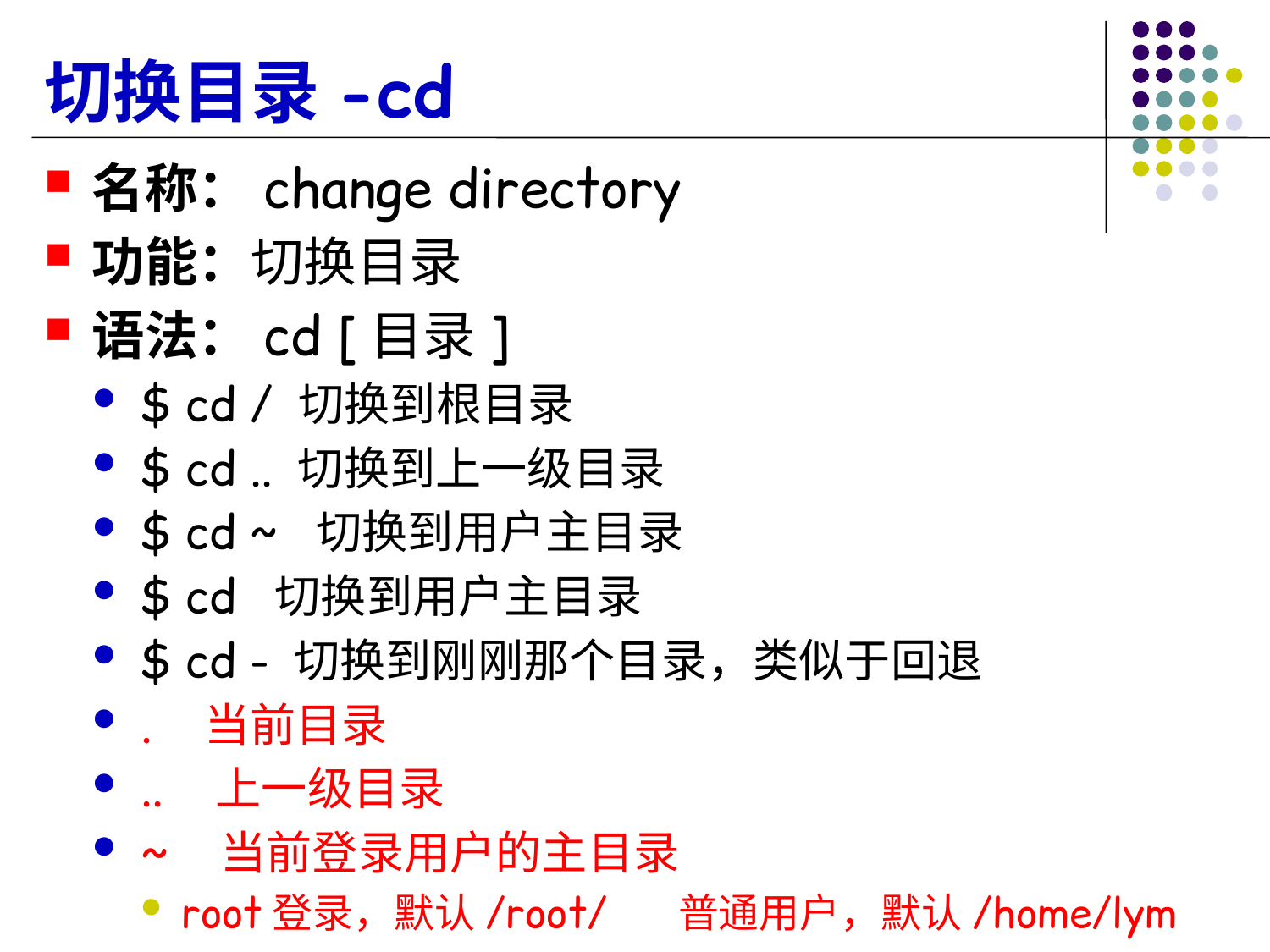

# 切换目录-cd
名称：change directory
功能：切换目录
语法：cd [目录]
$ cd / 切换到根目录
$ cd .. 切换到上一级目录
$ cd ~  切换到用户主目录
$ cd  切换到用户主目录
$ cd - 切换到刚刚那个目录，类似于回退
.   当前目录
..   上一级目录
~   当前登录用户的主目录
root登录，默认/root/     普通用户，默认/home/lym